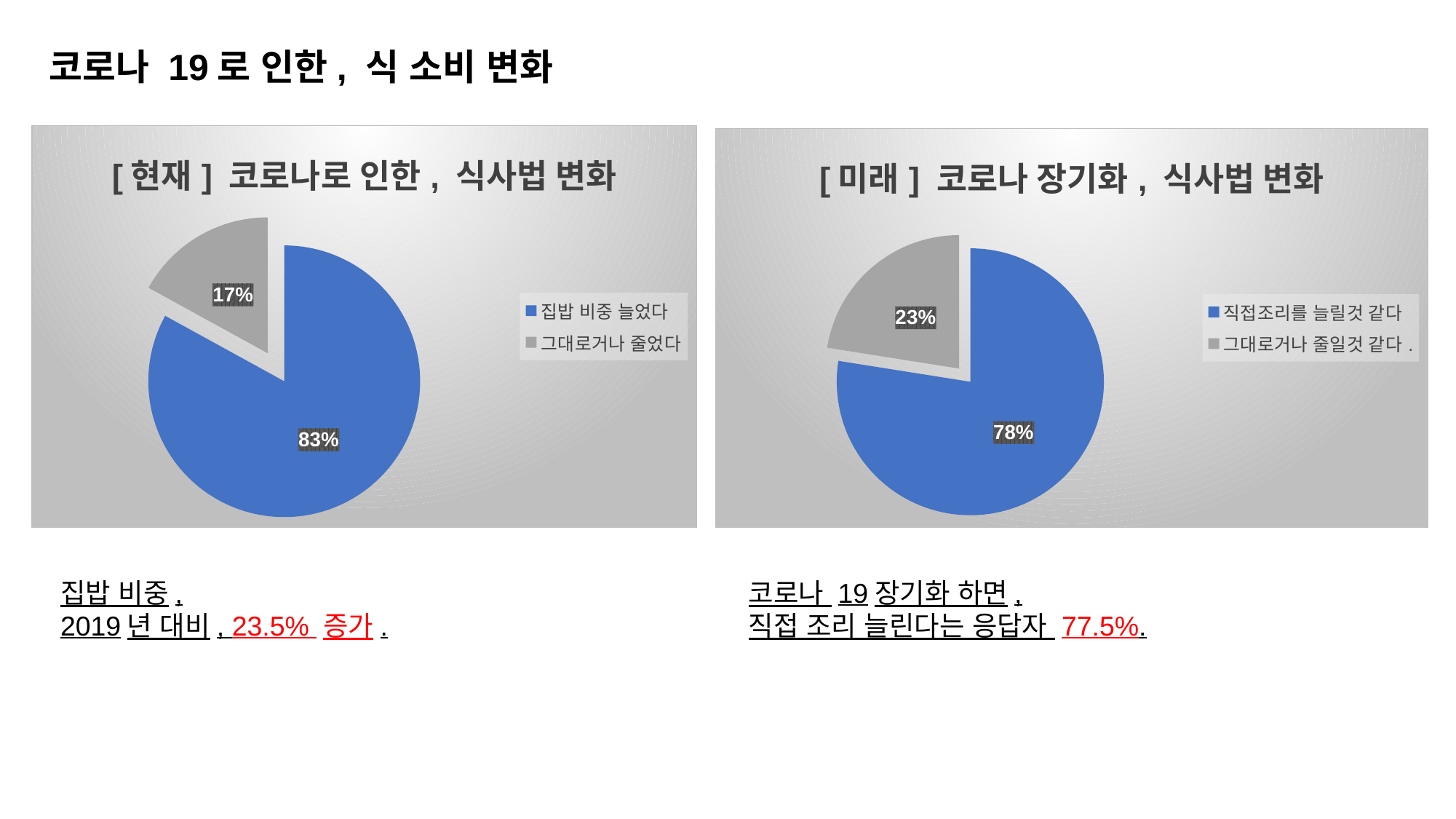

코로나 19로 인한, 식 소비 변화

### Chart: [현재] 코로나로 인한, 식사법 변화

| Category | [현재] 식사 마련법 변화 |
|---|---|
| 집밥 비중 늘었다 | 83.0 |
| 그대로거나 줄었다 | 17.0 |

### Chart: [미래] 코로나 장기화, 식사법 변화

| Category | [미래] 코로나 장기화, 식사법 |
|---|---|
| 직접조리를 늘릴것 같다 | 77.5 |
| 그대로거나 줄일것 같다. | 22.5 |
집밥 비중,
2019년 대비, 23.5% 증가.
코로나 19장기화 하면,
직접 조리 늘린다는 응답자 77.5%.